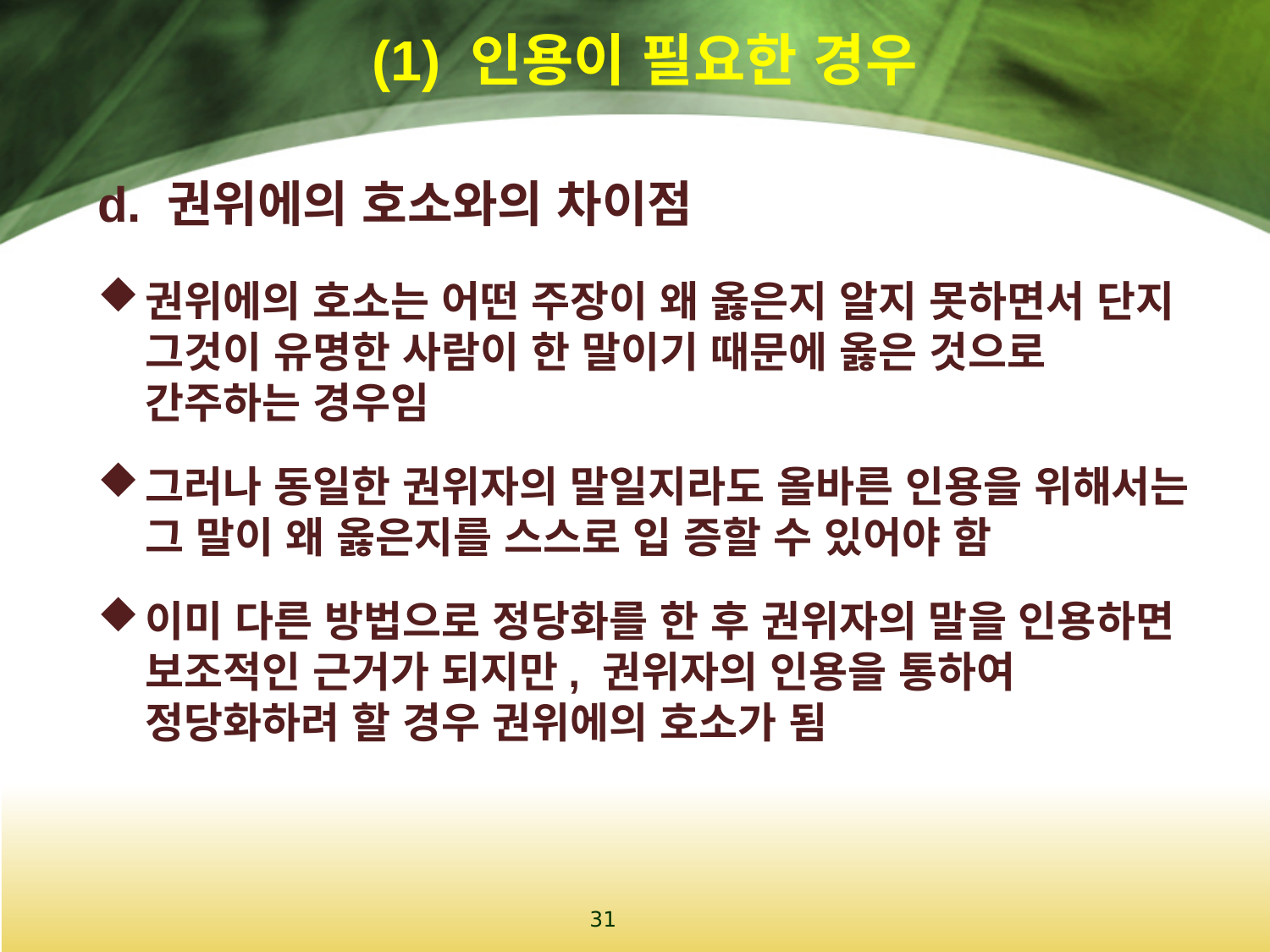

# (1) 인용이 필요한 경우
d. 권위에의 호소와의 차이점

권위에의 호소는 어떤 주장이 왜 옳은지 알지 못하면서 단지 그것이 유명한 사람이 한 말이기 때문에 옳은 것으로 간주하는 경우임

그러나 동일한 권위자의 말일지라도 올바른 인용을 위해서는 그 말이 왜 옳은지를 스스로 입 증할 수 있어야 함

이미 다른 방법으로 정당화를 한 후 권위자의 말을 인용하면 보조적인 근거가 되지만, 권위자의 인용을 통하여 정당화하려 할 경우 권위에의 호소가 됨

31